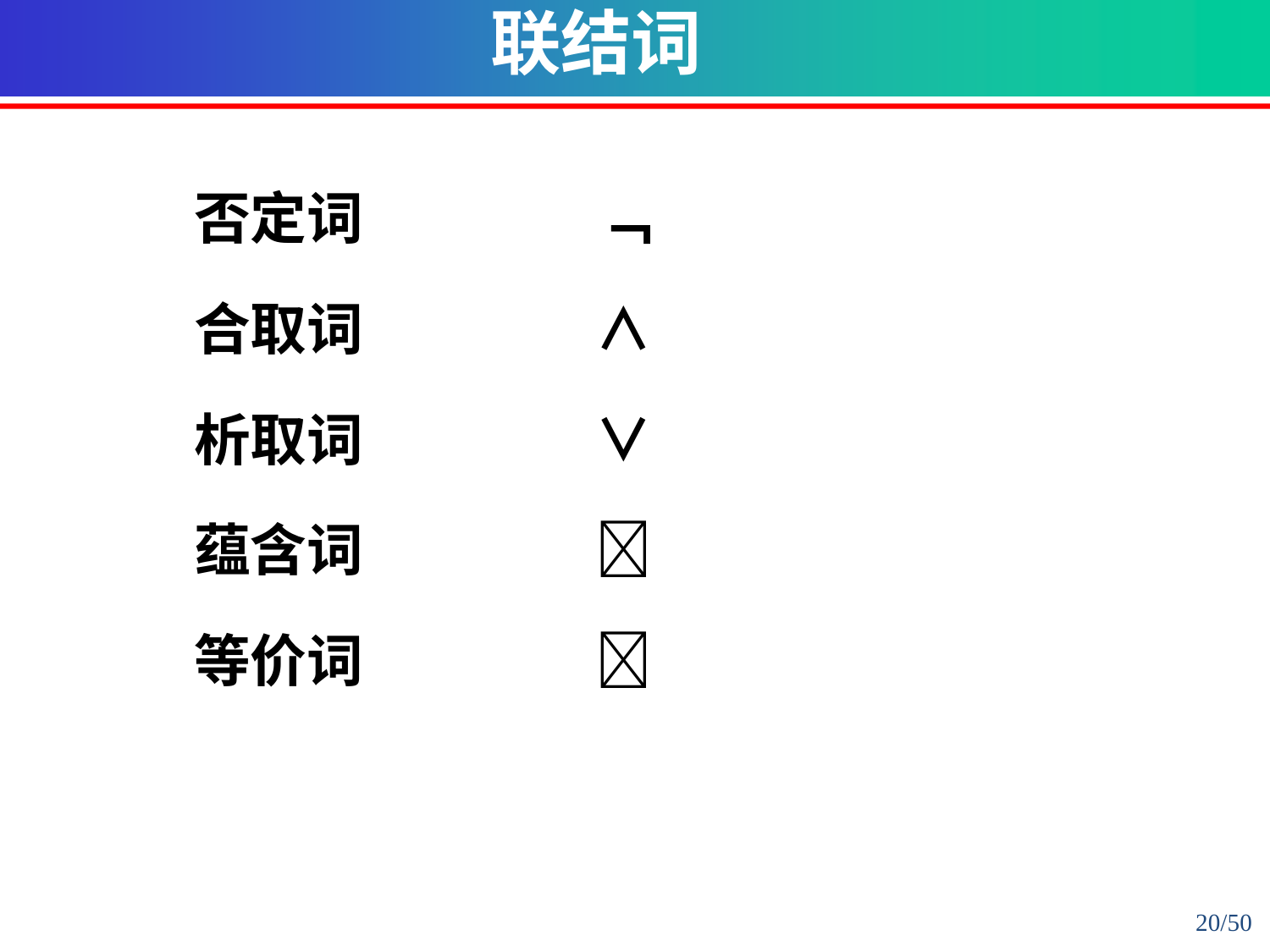

联结词

 否定词                  ﹁
 合取词                  ∧
 析取词                  ∨
 蕴含词                  →
 等价词                  ↔
20/50